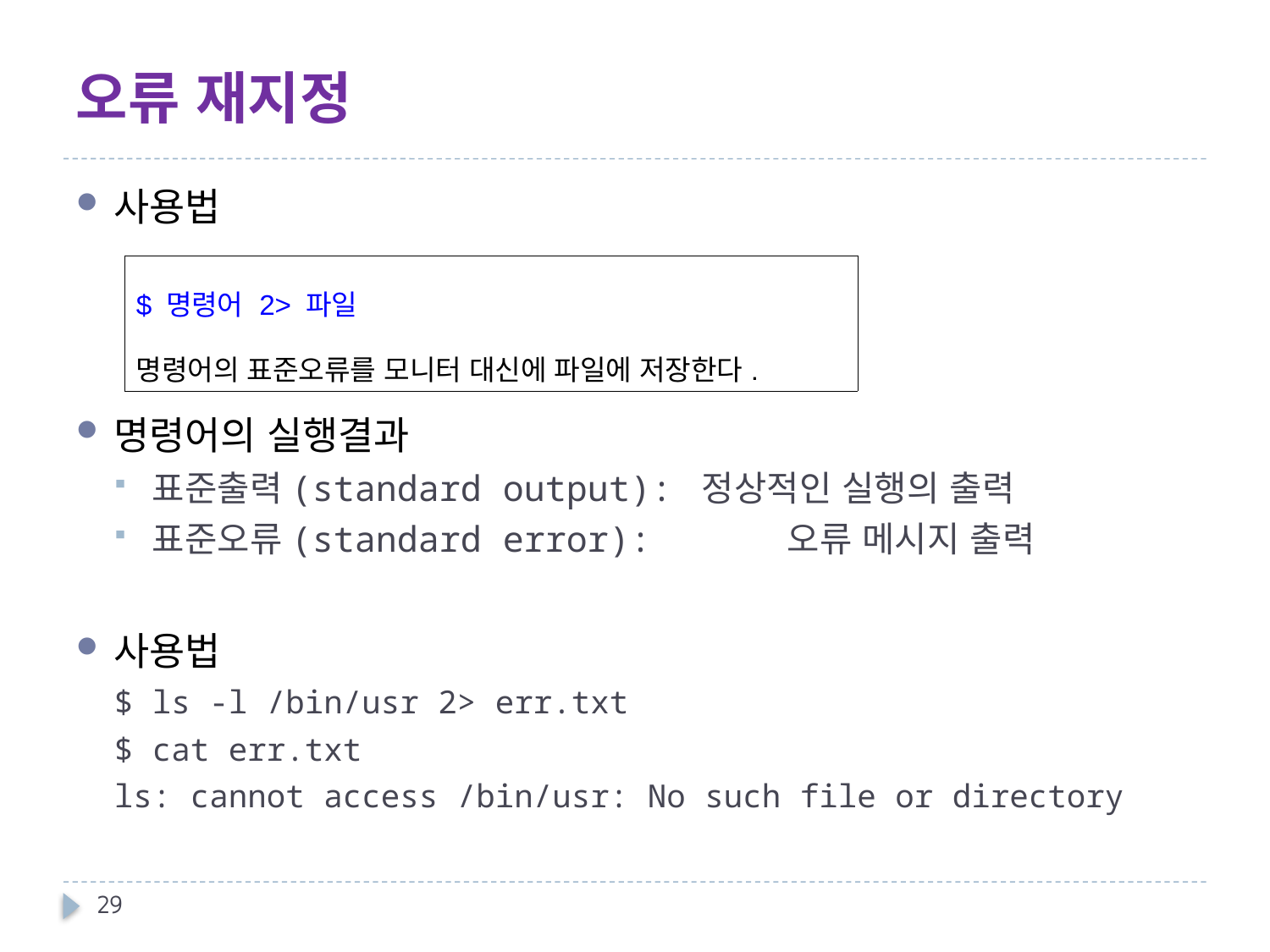

# 오류 재지정
사용법

명령어의 실행결과
표준출력(standard output): 정상적인 실행의 출력
표준오류(standard error): 	오류 메시지 출력

사용법
$ ls -l /bin/usr 2> err.txt
$ cat err.txt
ls: cannot access /bin/usr: No such file or directory

| $ 명령어 2> 파일 명령어의 표준오류를 모니터 대신에 파일에 저장한다. |
| --- |
29